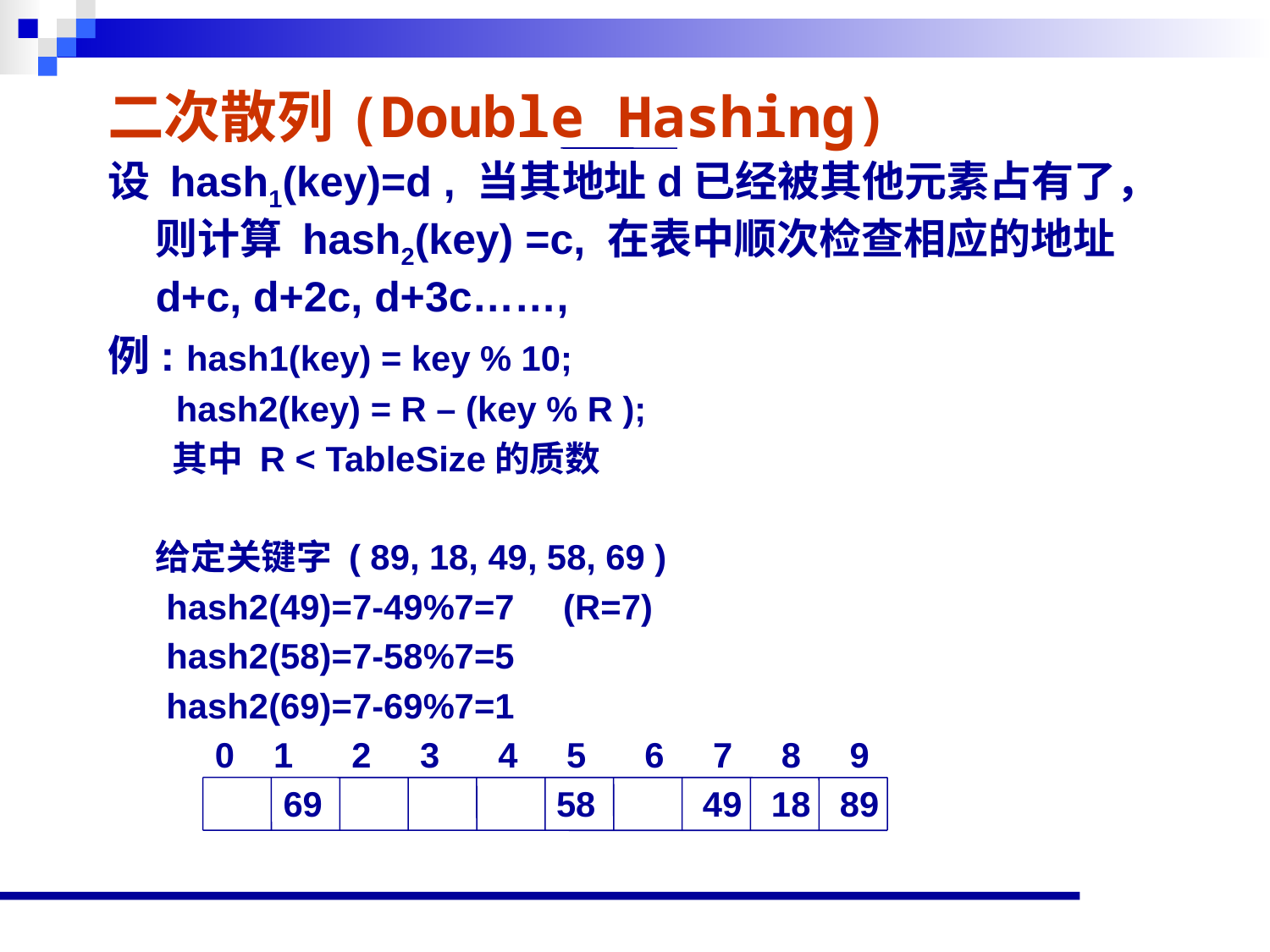

二次散列(Double Hashing)
设 hash1(key)=d , 当其地址d已经被其他元素占有了，则计算 hash2(key) =c, 在表中顺次检查相应的地址 d+c, d+2c, d+3c……,
例: hash1(key) = key % 10;
       hash2(key) = R – (key % R );
       其中 R < TableSize的质数

	给定关键字 ( 89, 18, 49, 58, 69 )
      hash2(49)=7-49%7=7     (R=7)
      hash2(58)=7-58%7=5
      hash2(69)=7-69%7=1
           0    1      2     3      4     5      6     7     8     9
                  69                        58           49   18   89